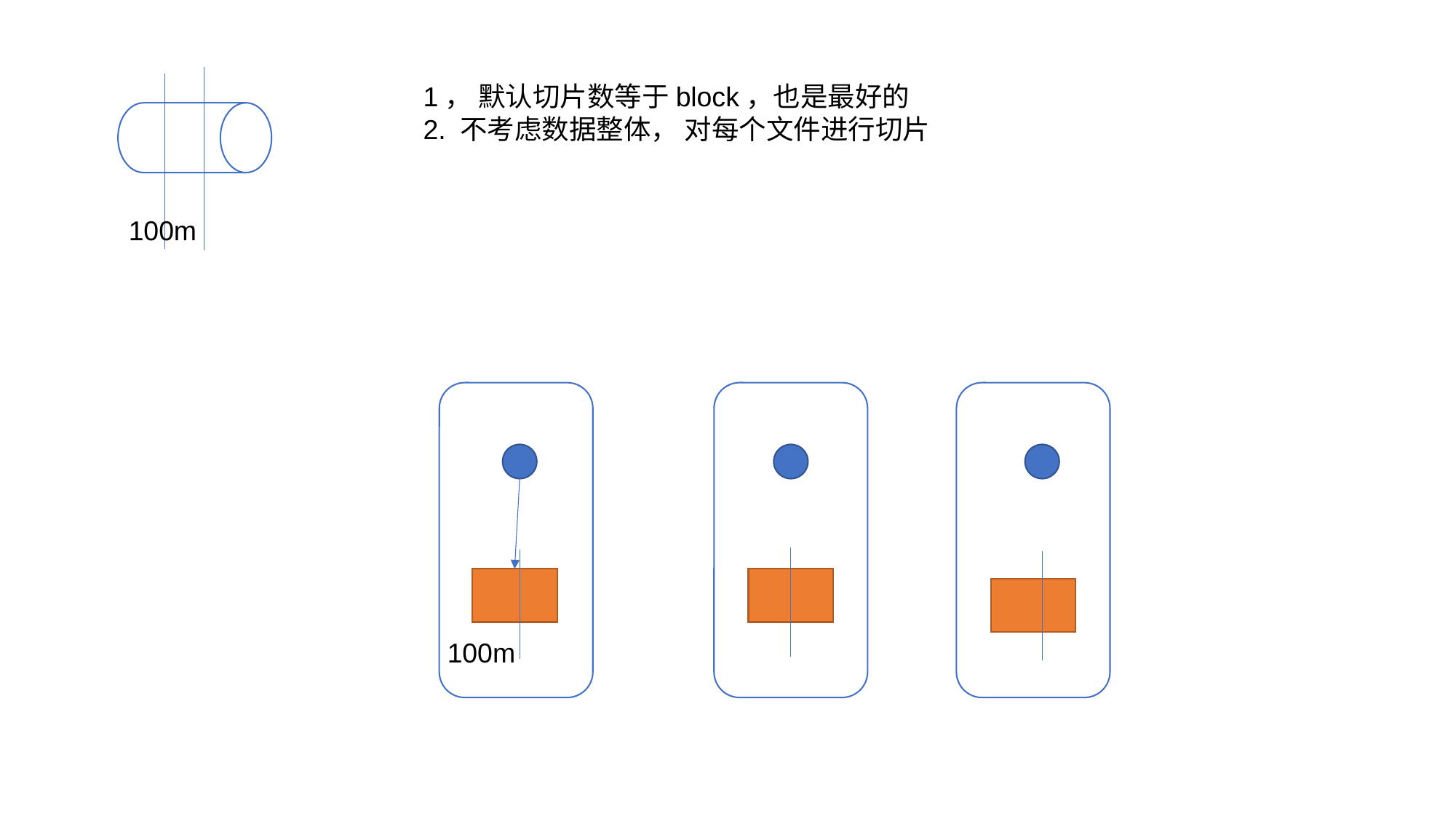

1， 默认切片数等于block，也是最好的
2. 不考虑数据整体， 对每个文件进行切片

100m

100m